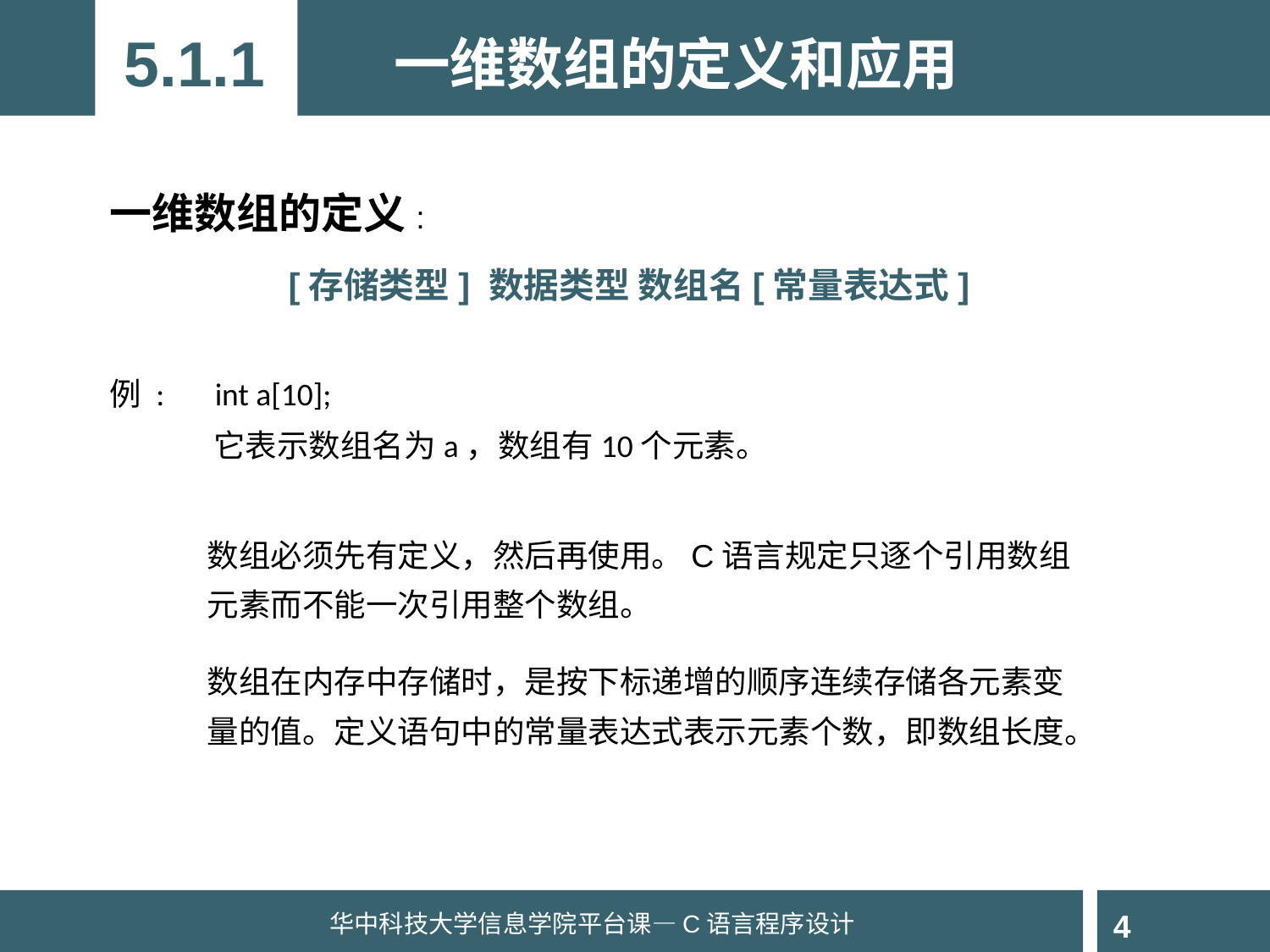

5.1.1
一维数组的定义和应用
一维数组的定义:
             [存储类型] 数据类型 数组名[常量表达式]

例 :       int a[10];
	         它表示数组名为a，数组有10个元素。

数组必须先有定义，然后再使用。C语言规定只逐个引用数组元素而不能一次引用整个数组。
数组在内存中存储时，是按下标递增的顺序连续存储各元素变量的值。定义语句中的常量表达式表示元素个数，即数组长度。